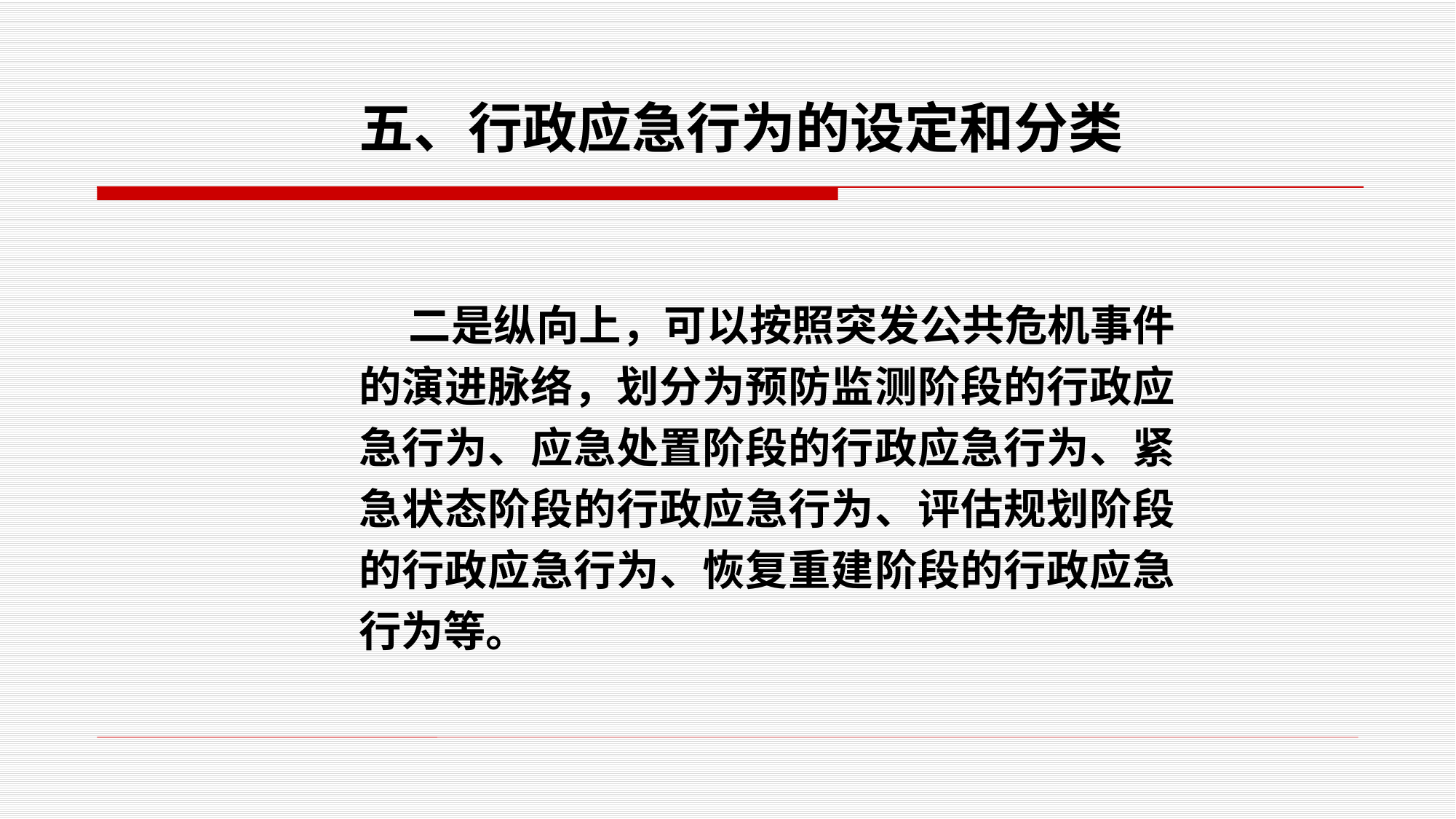

#
五、行政应急行为的设定和分类

    二是纵向上，可以按照突发公共危机事件的演进脉络，划分为预防监测阶段的行政应急行为、应急处置阶段的行政应急行为、紧急状态阶段的行政应急行为、评估规划阶段的行政应急行为、恢复重建阶段的行政应急行为等。